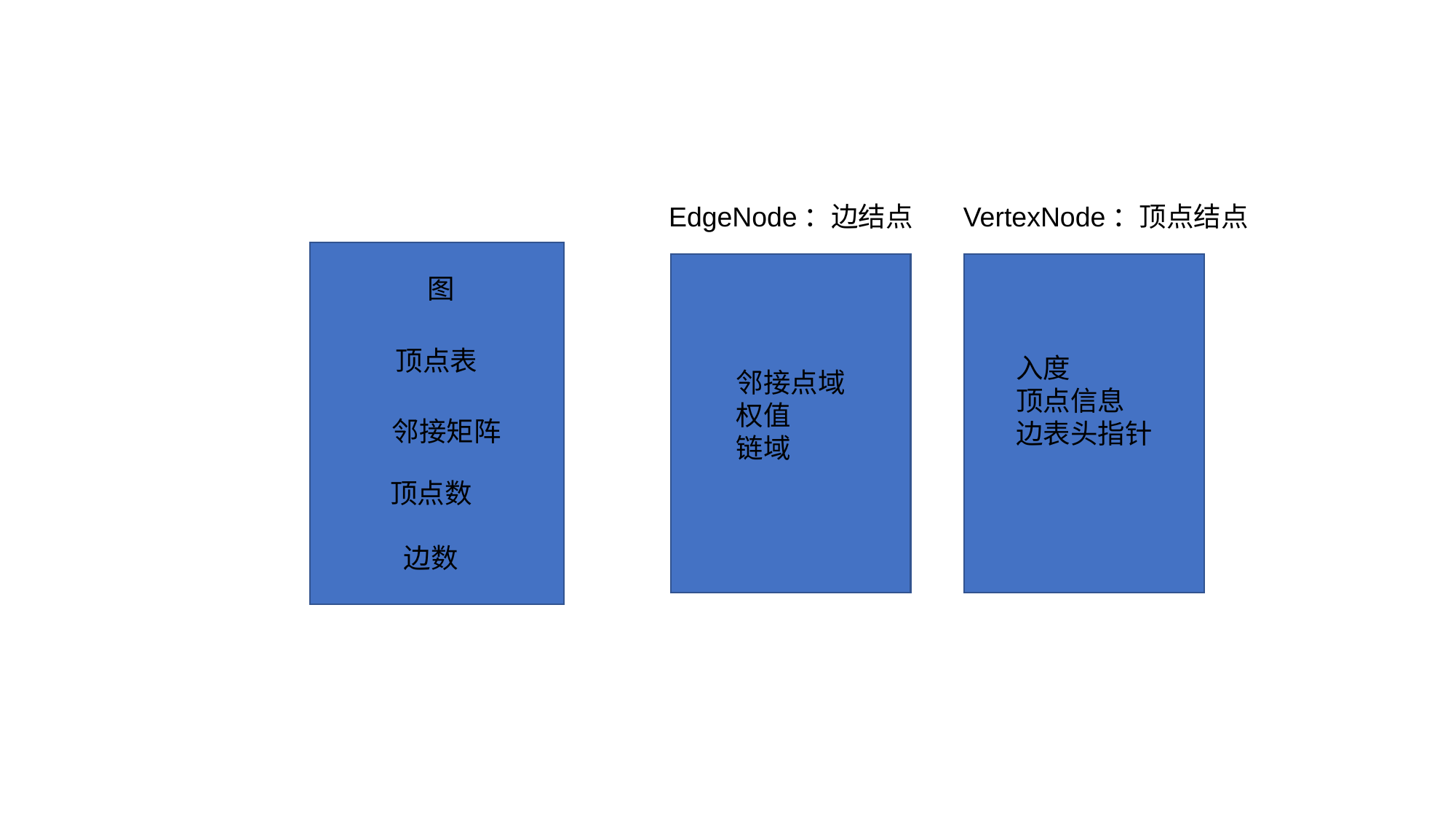

EdgeNode：边结点
VertexNode：顶点结点

图
顶点表
入度
顶点信息
边表头指针
邻接点域
权值
链域
邻接矩阵
顶点数
边数